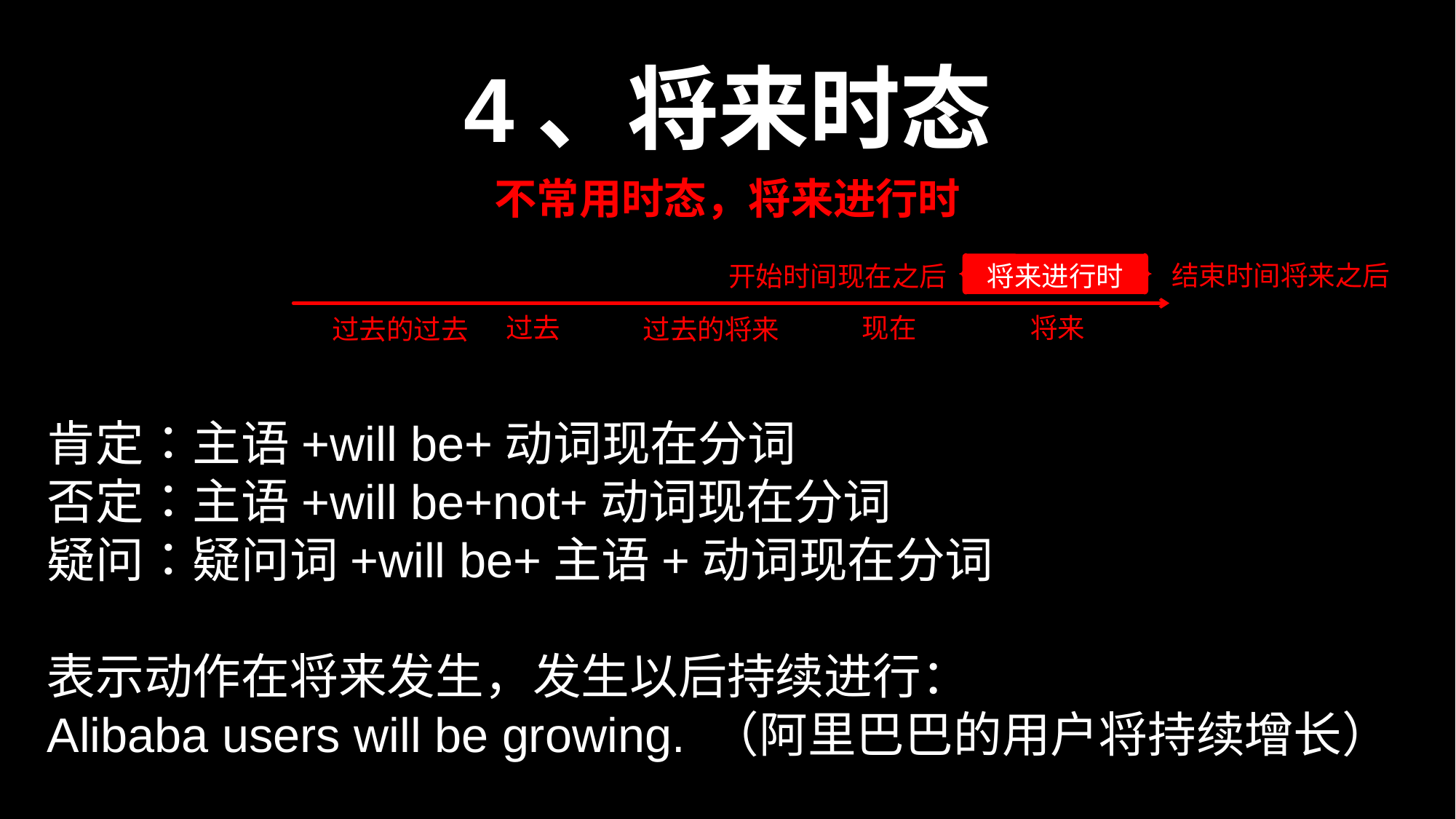

4、将来时态
不常用时态，将来进行时
结束时间将来之后
将来进行时
过去
将来
现在
过去的将来
过去的过去
开始时间现在之后
肯定：主语+will be+动词现在分词
否定：主语+will be+not+动词现在分词
疑问：疑问词+will be+主语+动词现在分词

表示动作在将来发生，发生以后持续进行：
Alibaba users will be growing. （阿里巴巴的用户将持续增长）